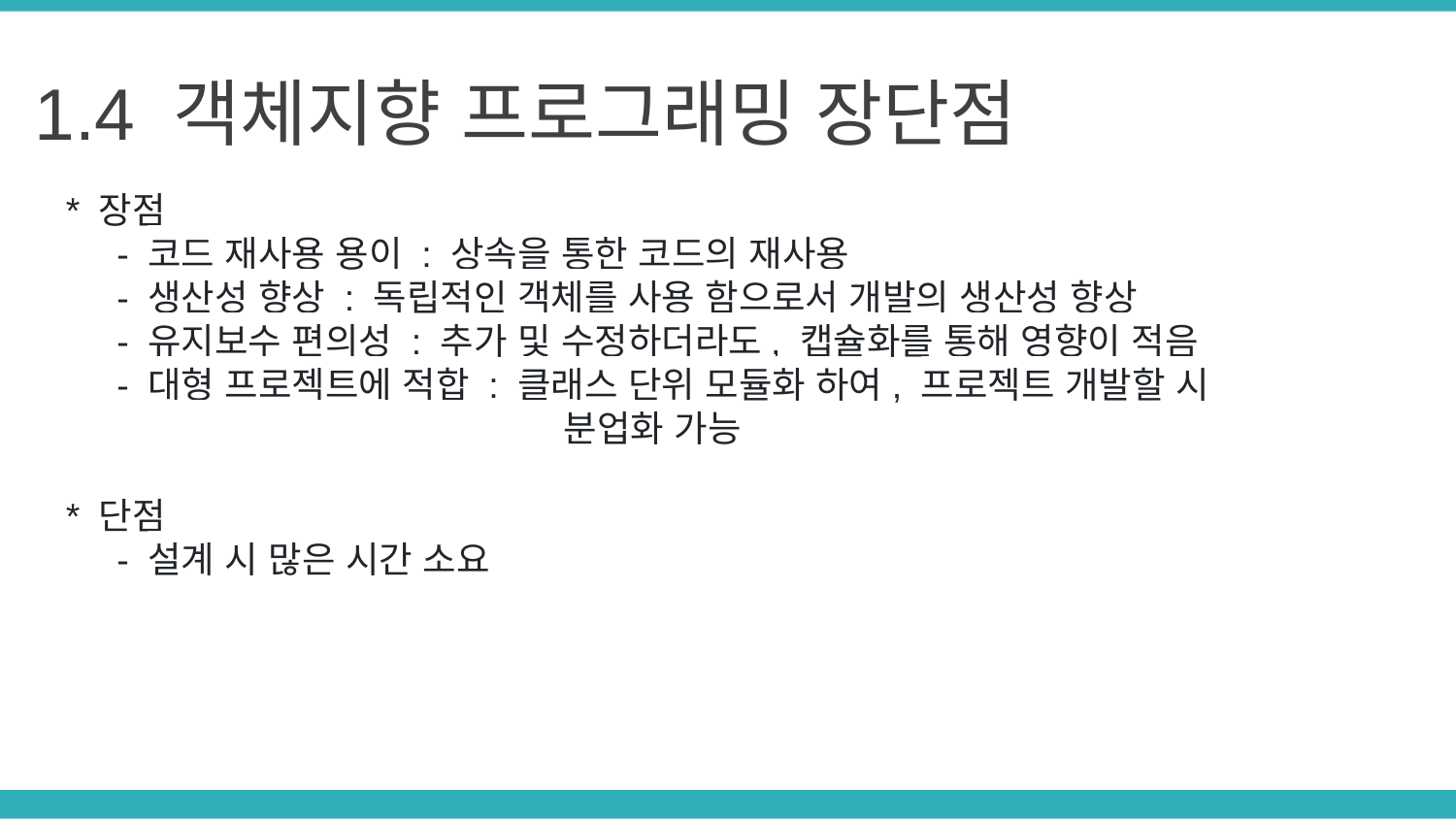

1.4 객체지향 프로그래밍 장단점
* 장점
     - 코드 재사용 용이 : 상속을 통한 코드의 재사용
     - 생산성 향상 : 독립적인 객체를 사용 함으로서 개발의 생산성 향상
     - 유지보수 편의성 : 추가 및 수정하더라도, 캡슐화를 통해 영향이 적음
     - 대형 프로젝트에 적합 : 클래스 단위 모듈화 하여, 프로젝트 개발할 시
                                                분업화 가능

* 단점
     - 설계 시 많은 시간 소요